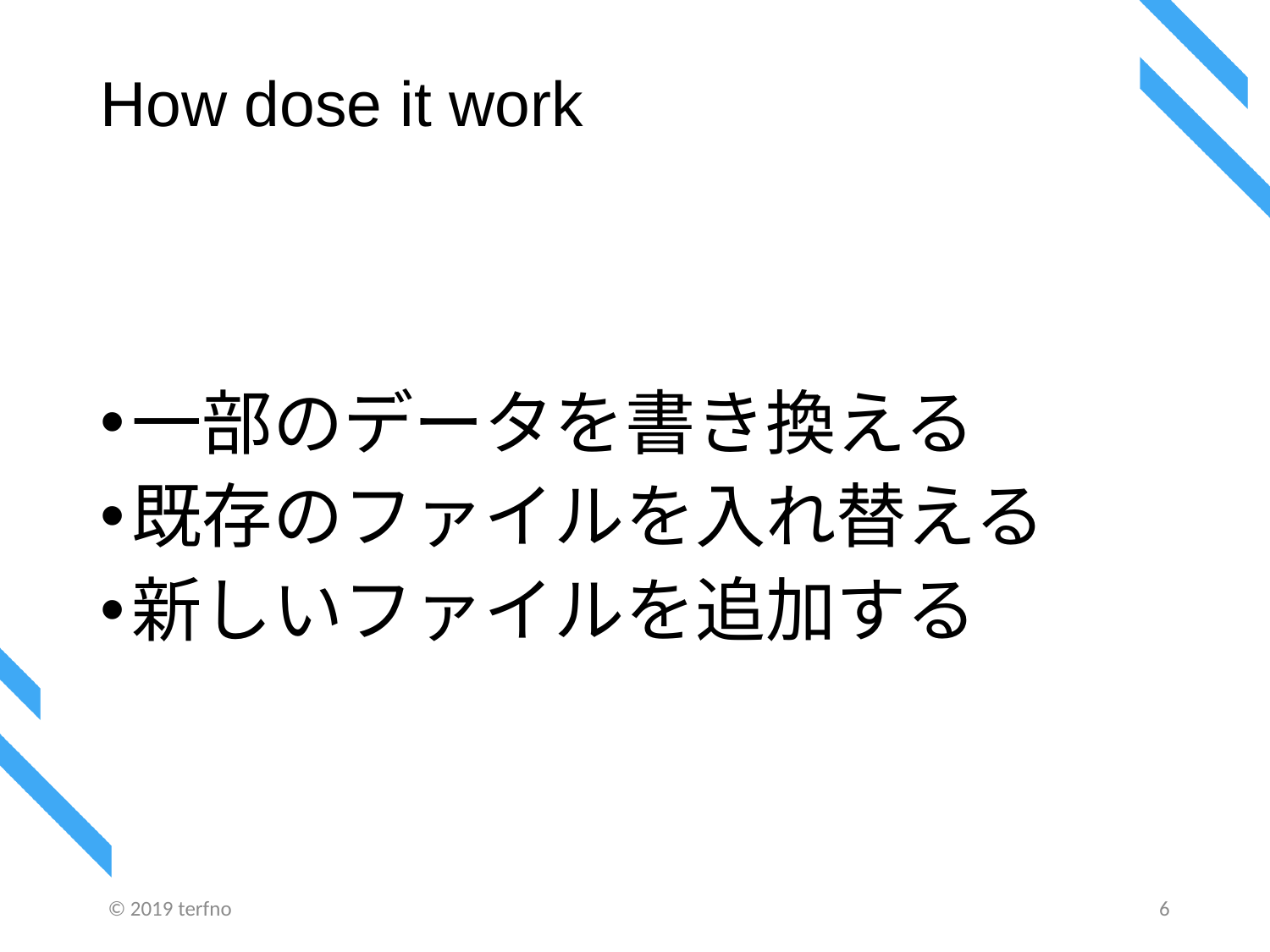

# How dose it work
一部のデータを書き換える
既存のファイルを入れ替える
新しいファイルを追加する
© 2019 terfno
6